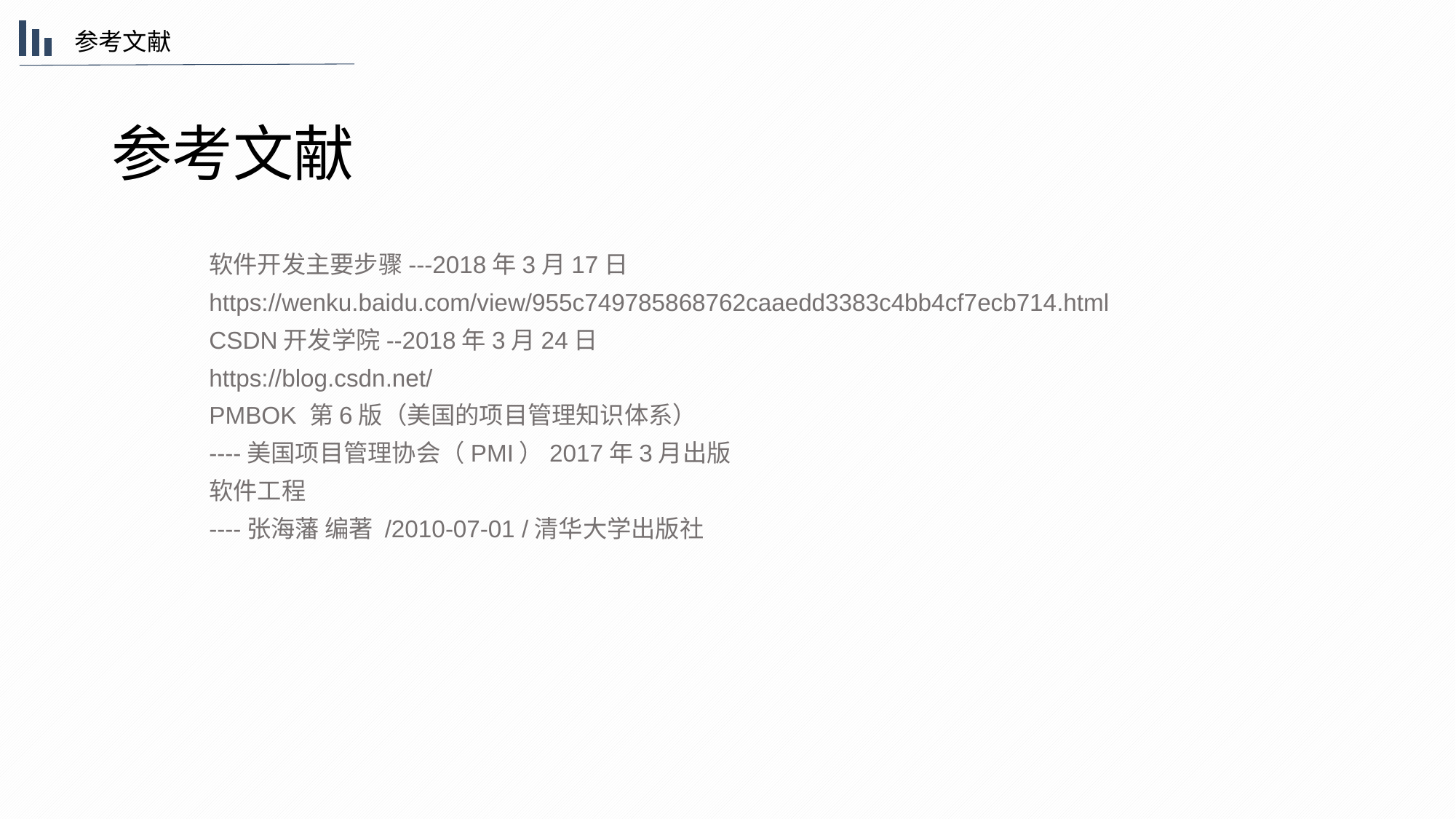

参考文献

参考文献
软件开发主要步骤---2018年3月17日       https://wenku.baidu.com/view/955c749785868762caaedd3383c4bb4cf7ecb714.html
CSDN开发学院--2018年3月24日
https://blog.csdn.net/
PMBOK 第6版（美国的项目管理知识体系）
----美国项目管理协会（PMI）2017年3月出版
软件工程
----张海藩 编著 /2010-07-01 /清华大学出版社